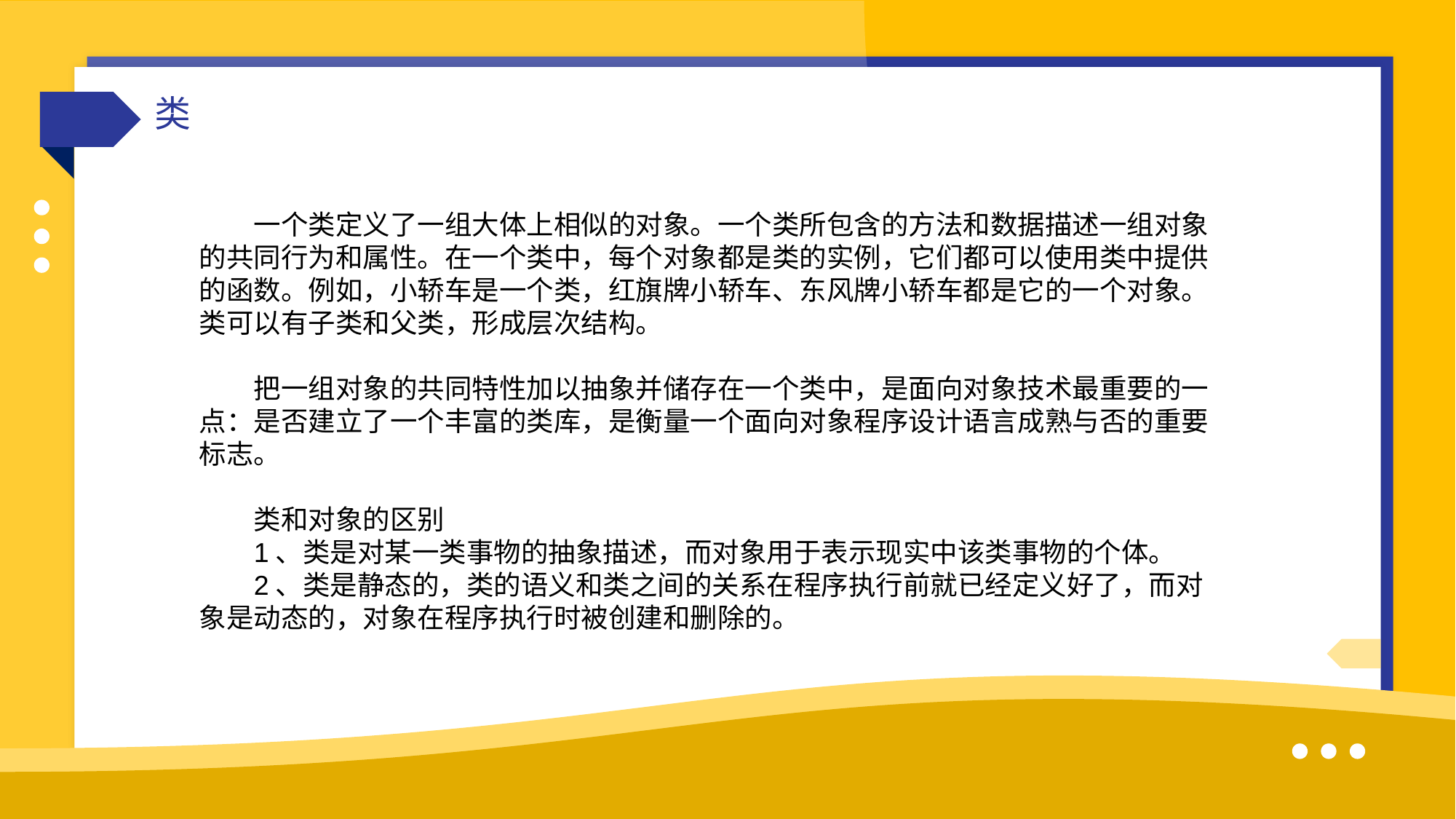

类
一个类定义了一组大体上相似的对象。一个类所包含的方法和数据描述一组对象的共同行为和属性。在一个类中，每个对象都是类的实例，它们都可以使用类中提供的函数。例如，小轿车是一个类，红旗牌小轿车、东风牌小轿车都是它的一个对象。类可以有子类和父类，形成层次结构。

把一组对象的共同特性加以抽象并储存在一个类中，是面向对象技术最重要的一点：是否建立了一个丰富的类库，是衡量一个面向对象程序设计语言成熟与否的重要标志。

类和对象的区别
1、类是对某一类事物的抽象描述，而对象用于表示现实中该类事物的个体。
2、类是静态的，类的语义和类之间的关系在程序执行前就已经定义好了，而对象是动态的，对象在程序执行时被创建和删除的。